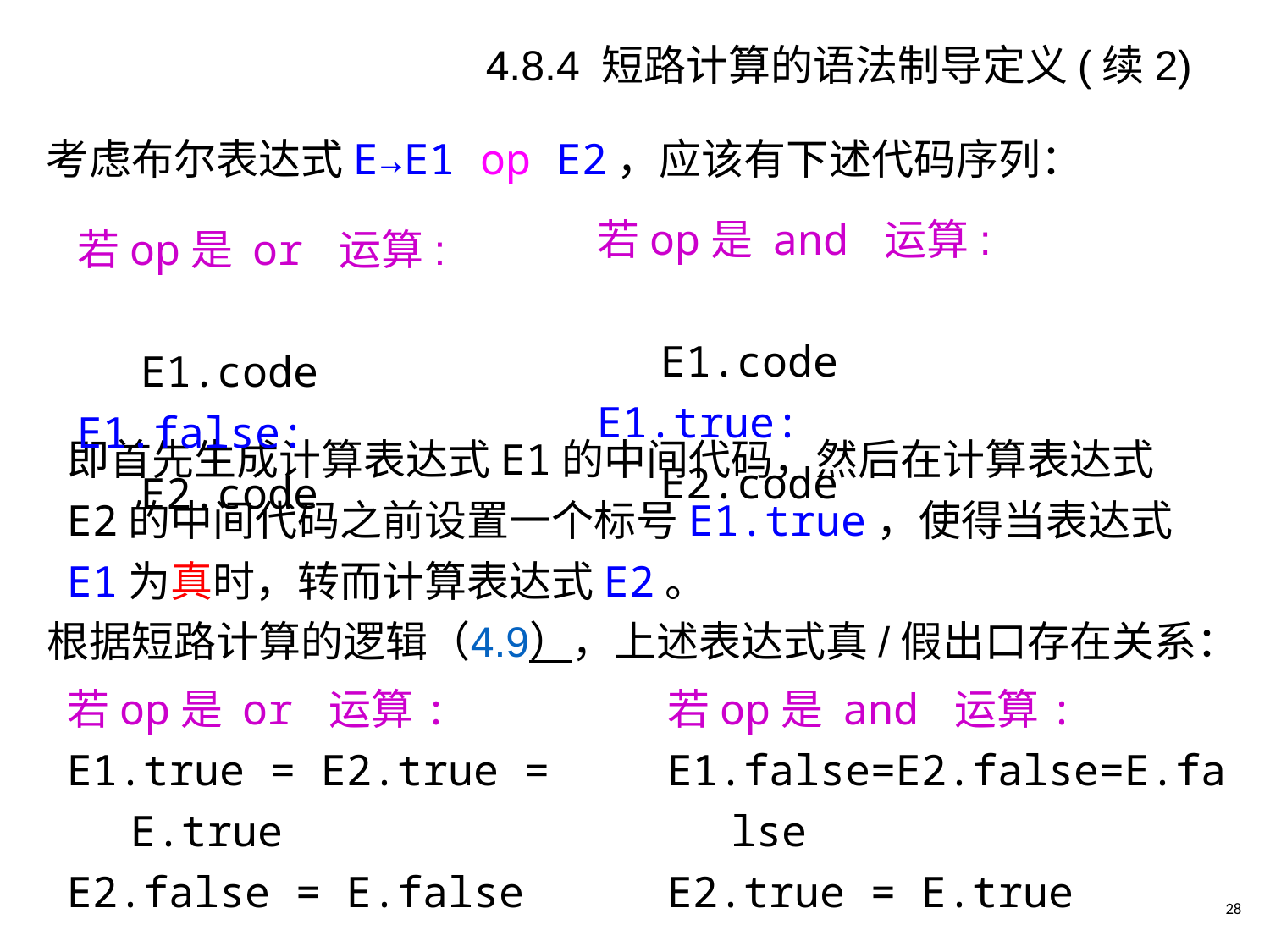

# 4.8.4 短路计算的语法制导定义(续2)
考虑布尔表达式E→E1 op E2，应该有下述代码序列：

若op是 and 运算:
			E1.code
E1.true: 	E2.code
若op是 or 运算:
			E1.code
E1.false: 	E2.code
即首先生成计算表达式E1的中间代码，然后在计算表达式E2的中间代码之前设置一个标号E1.true，使得当表达式
E1为真时，转而计算表达式E2。
根据短路计算的逻辑（4.9），上述表达式真/假出口存在关系：
若op是 or 运算:
E1.true = E2.true = E.true
E2.false = E.false
若op是 and 运算:
E1.false=E2.false=E.false
E2.true = E.true
28